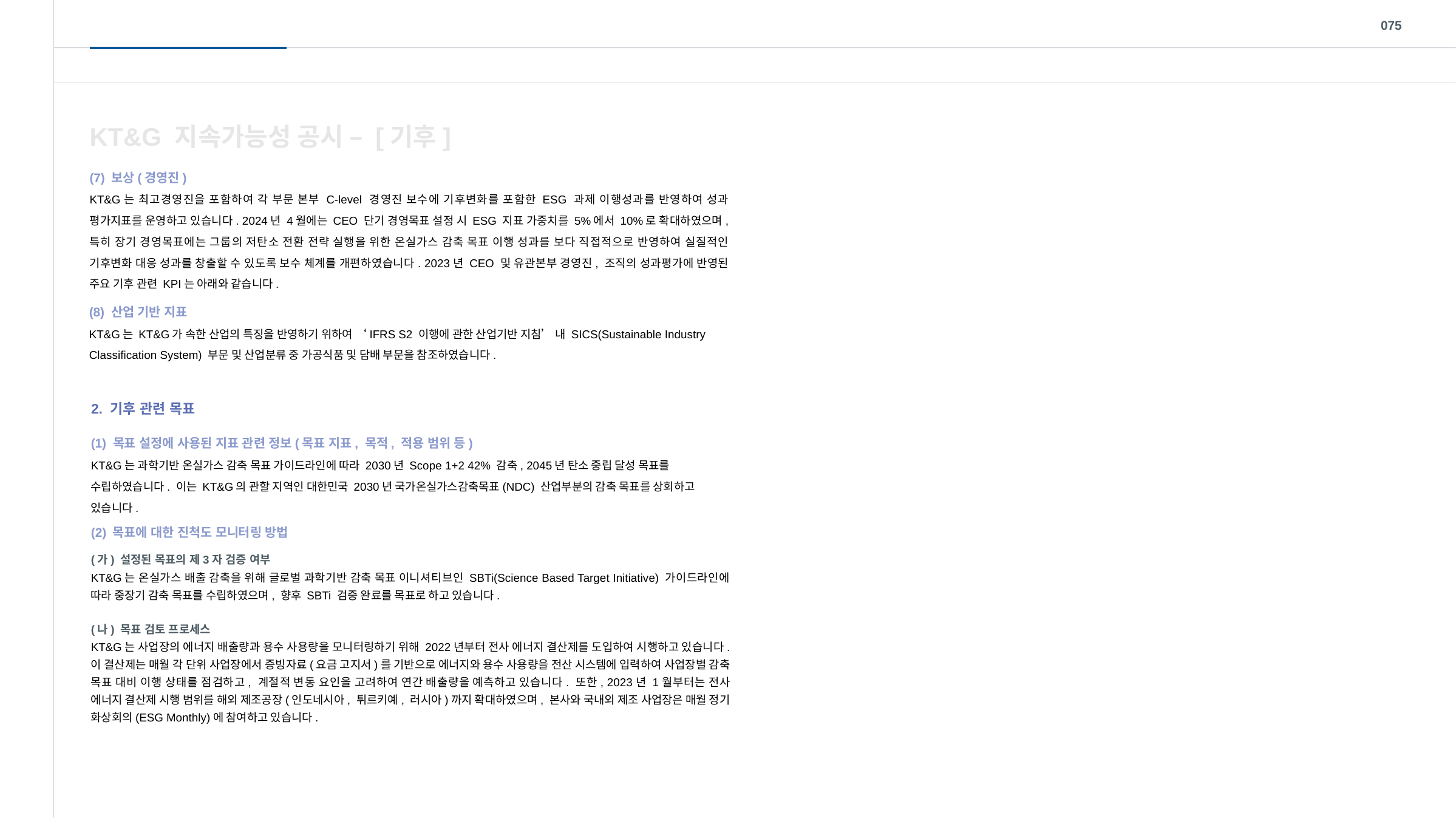

075
KT&G 지속가능성 공시 – [기후]
(7) 보상(경영진)
KT&G는 최고경영진을 포함하여 각 부문 본부 C-level 경영진 보수에 기후변화를 포함한 ESG 과제 이행성과를 반영하여 성과 평가지표를 운영하고 있습니다. 2024년 4월에는 CEO 단기 경영목표 설정 시 ESG 지표 가중치를 5%에서 10%로 확대하였으며, 특히 장기 경영목표에는 그룹의 저탄소 전환 전략 실행을 위한 온실가스 감축 목표 이행 성과를 보다 직접적으로 반영하여 실질적인 기후변화 대응 성과를 창출할 수 있도록 보수 체계를 개편하였습니다. 2023년 CEO 및 유관본부 경영진, 조직의 성과평가에 반영된 주요 기후 관련 KPI는 아래와 같습니다.
(8) 산업 기반 지표
KT&G는 KT&G가 속한 산업의 특징을 반영하기 위하여 ‘IFRS S2 이행에 관한 산업기반 지침’ 내 SICS(Sustainable Industry Classification System) 부문 및 산업분류 중 가공식품 및 담배 부문을 참조하였습니다.
2. 기후 관련 목표
(1) 목표 설정에 사용된 지표 관련 정보(목표 지표, 목적, 적용 범위 등)
KT&G는 과학기반 온실가스 감축 목표 가이드라인에 따라 2030년 Scope 1+2 42% 감축, 2045년 탄소 중립 달성 목표를 수립하였습니다. 이는 KT&G의 관할 지역인 대한민국 2030년 국가온실가스감축목표(NDC) 산업부분의 감축 목표를 상회하고 있습니다.
(2) 목표에 대한 진척도 모니터링 방법
(가) 설정된 목표의 제3자 검증 여부
KT&G는 온실가스 배출 감축을 위해 글로벌 과학기반 감축 목표 이니셔티브인 SBTi(Science Based Target Initiative) 가이드라인에 따라 중장기 감축 목표를 수립하였으며, 향후 SBTi 검증 완료를 목표로 하고 있습니다.

(나) 목표 검토 프로세스
KT&G는 사업장의 에너지 배출량과 용수 사용량을 모니터링하기 위해 2022년부터 전사 에너지 결산제를 도입하여 시행하고 있습니다. 이 결산제는 매월 각 단위 사업장에서 증빙자료(요금 고지서)를 기반으로 에너지와 용수 사용량을 전산 시스템에 입력하여 사업장별 감축 목표 대비 이행 상태를 점검하고, 계절적 변동 요인을 고려하여 연간 배출량을 예측하고 있습니다. 또한, 2023년 1월부터는 전사 에너지 결산제 시행 범위를 해외 제조공장(인도네시아, 튀르키예, 러시아)까지 확대하였으며, 본사와 국내외 제조 사업장은 매월 정기 화상회의(ESG Monthly)에 참여하고 있습니다.